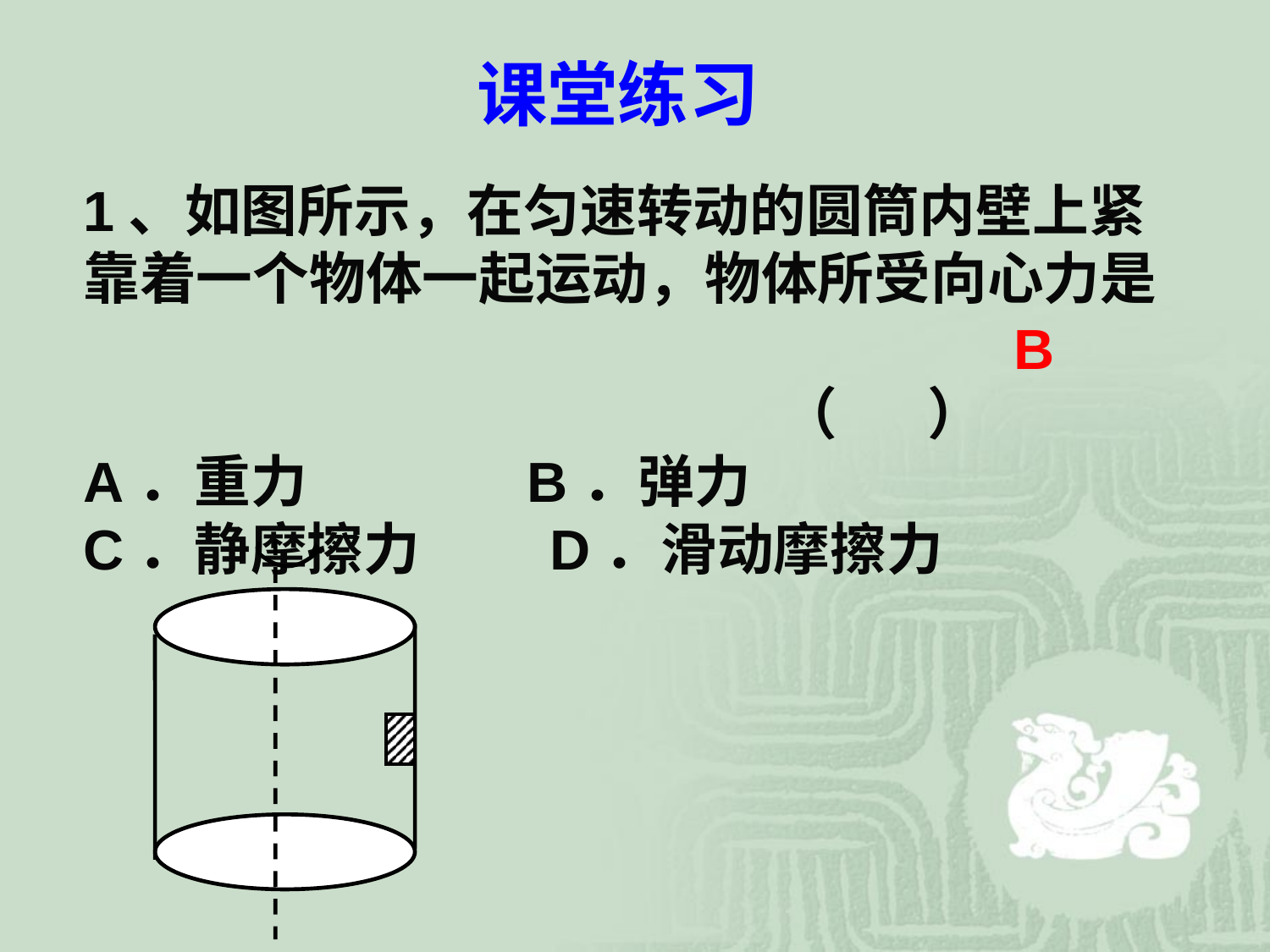

# 课堂练习
1、如图所示，在匀速转动的圆筒内壁上紧靠着一个物体一起运动，物体所受向心力是
                                                     （       ）
A．重力                B．弹力
C．静摩擦力         D．滑动摩擦力
B